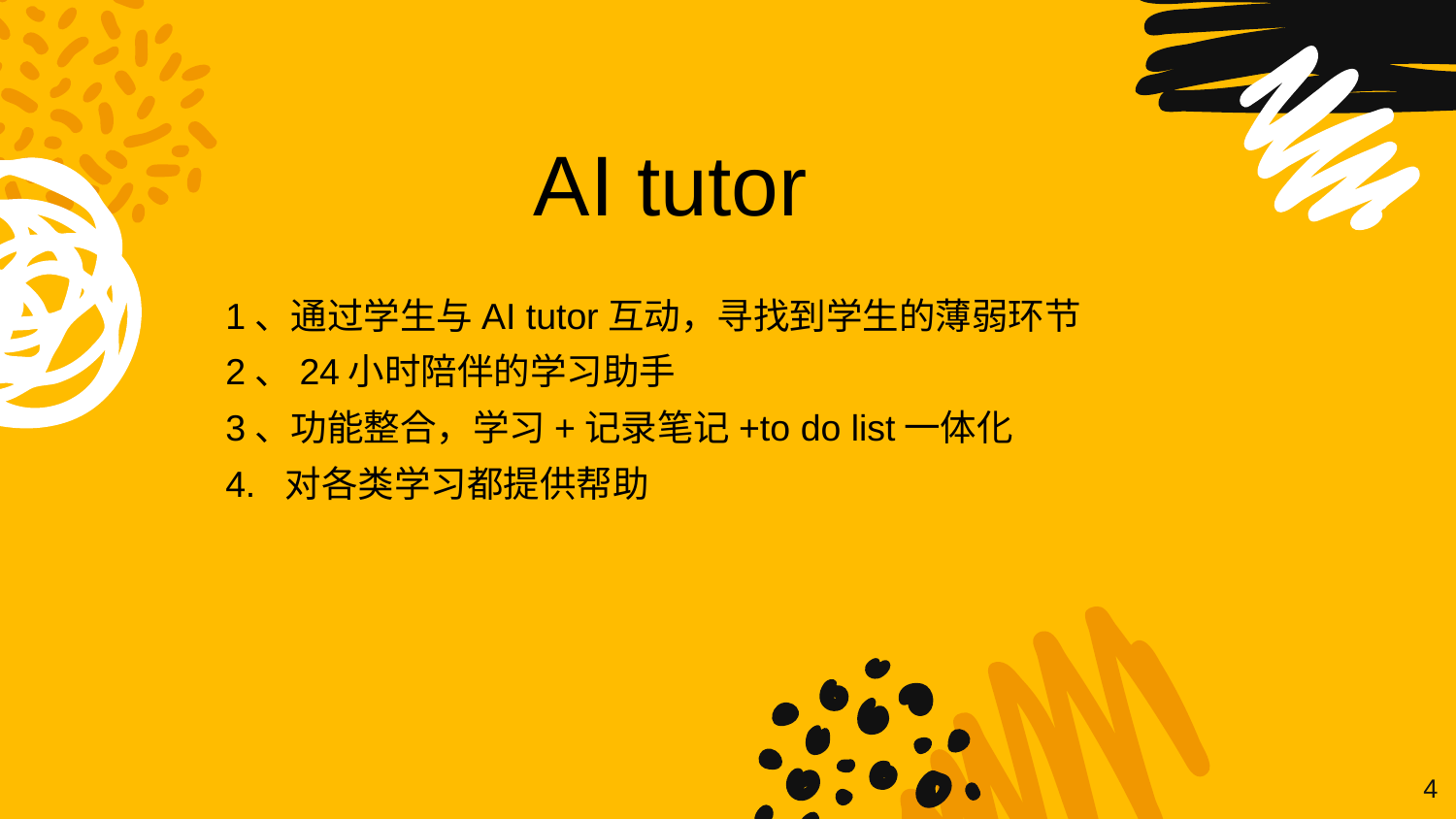

AI tutor
1、通过学生与AI tutor互动，寻找到学生的薄弱环节
2、24小时陪伴的学习助手
3、功能整合，学习+记录笔记+to do list一体化
4.  对各类学习都提供帮助
4